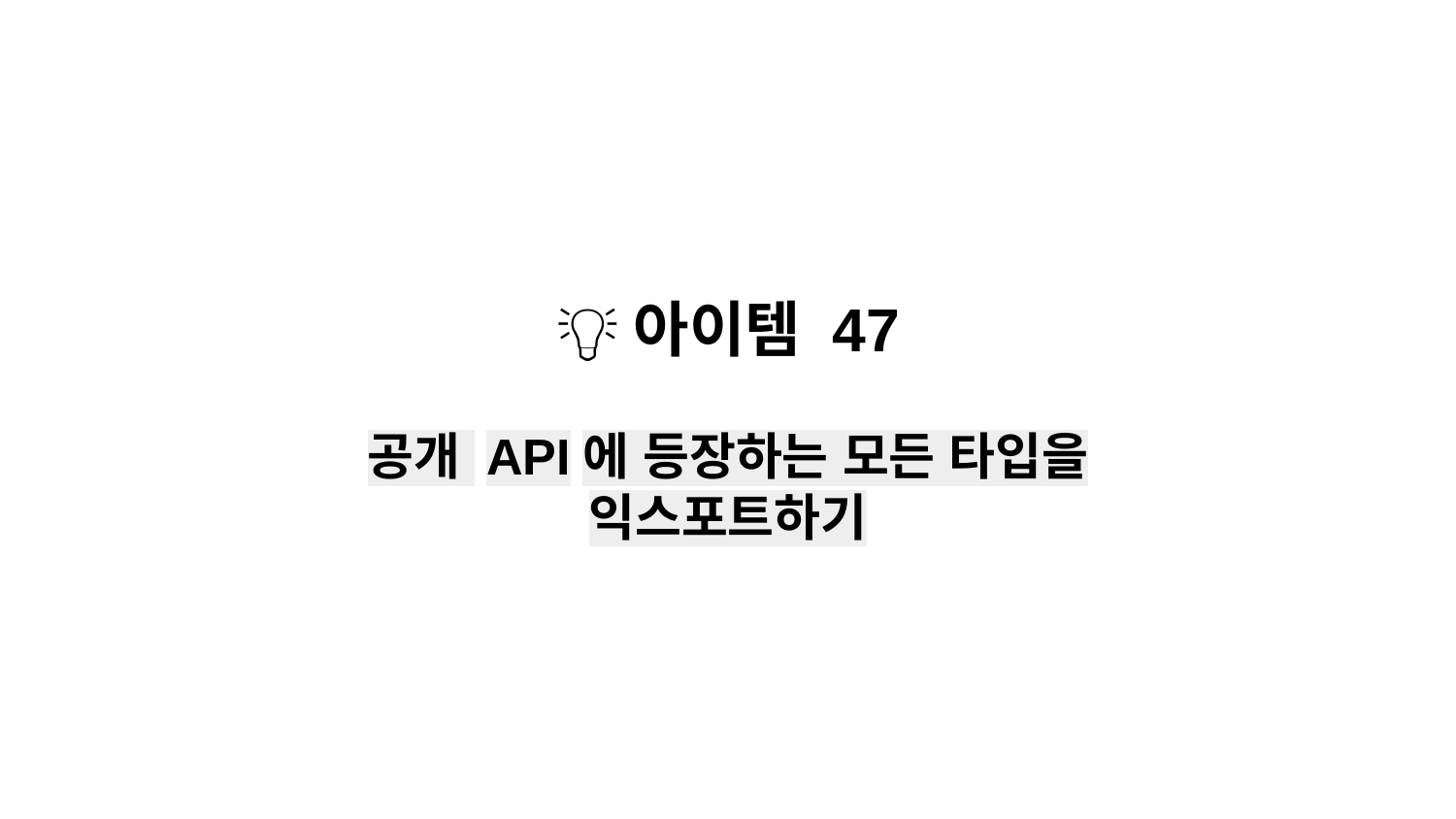

💡아이템 47

공개 API에 등장하는 모든 타입을 익스포트하기